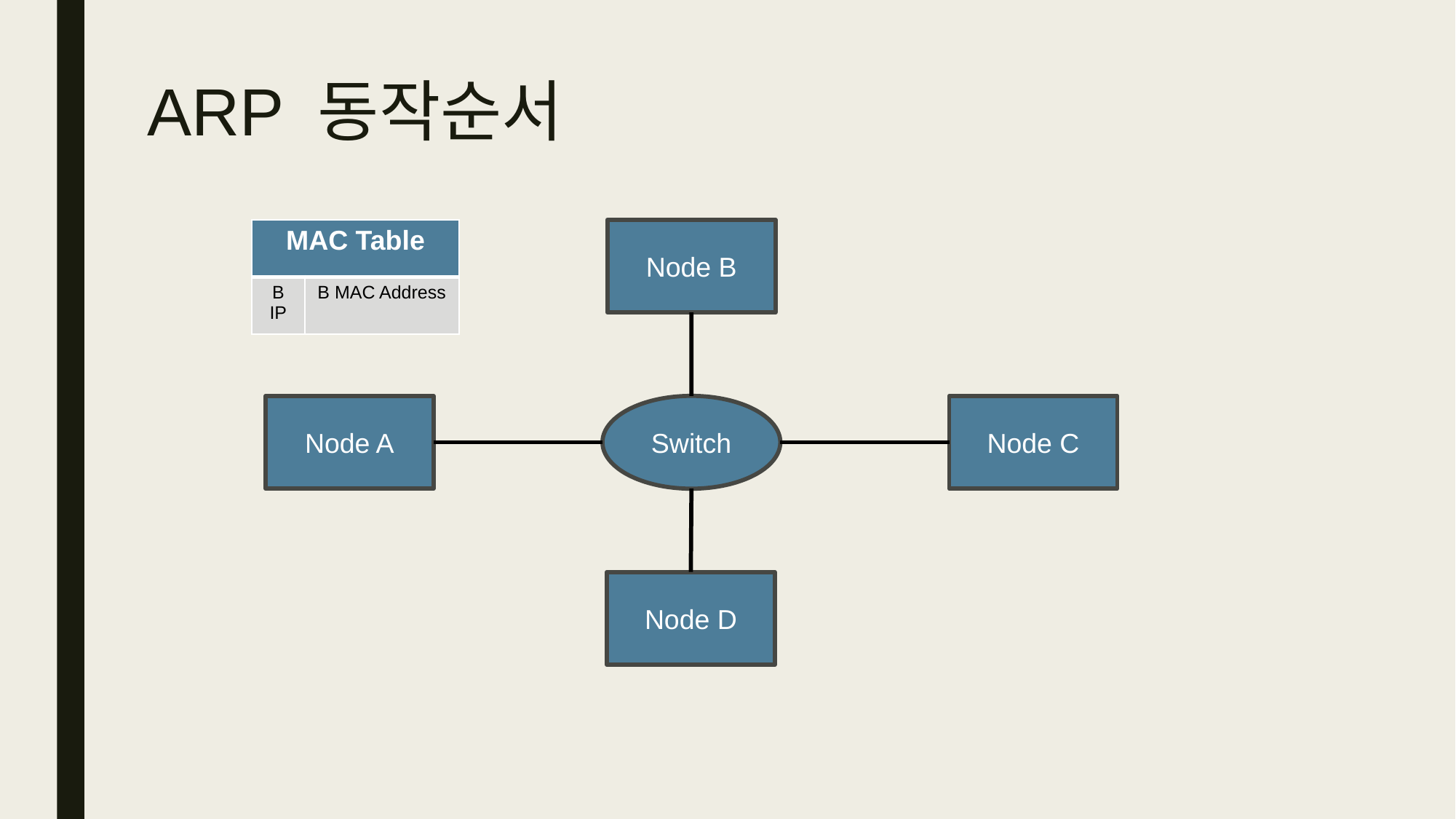

# ARP 동작순서
| MAC Table |  |
| --- | --- |
| B IP | B MAC Address |
Node B
Node A
Switch
Node C
Node D